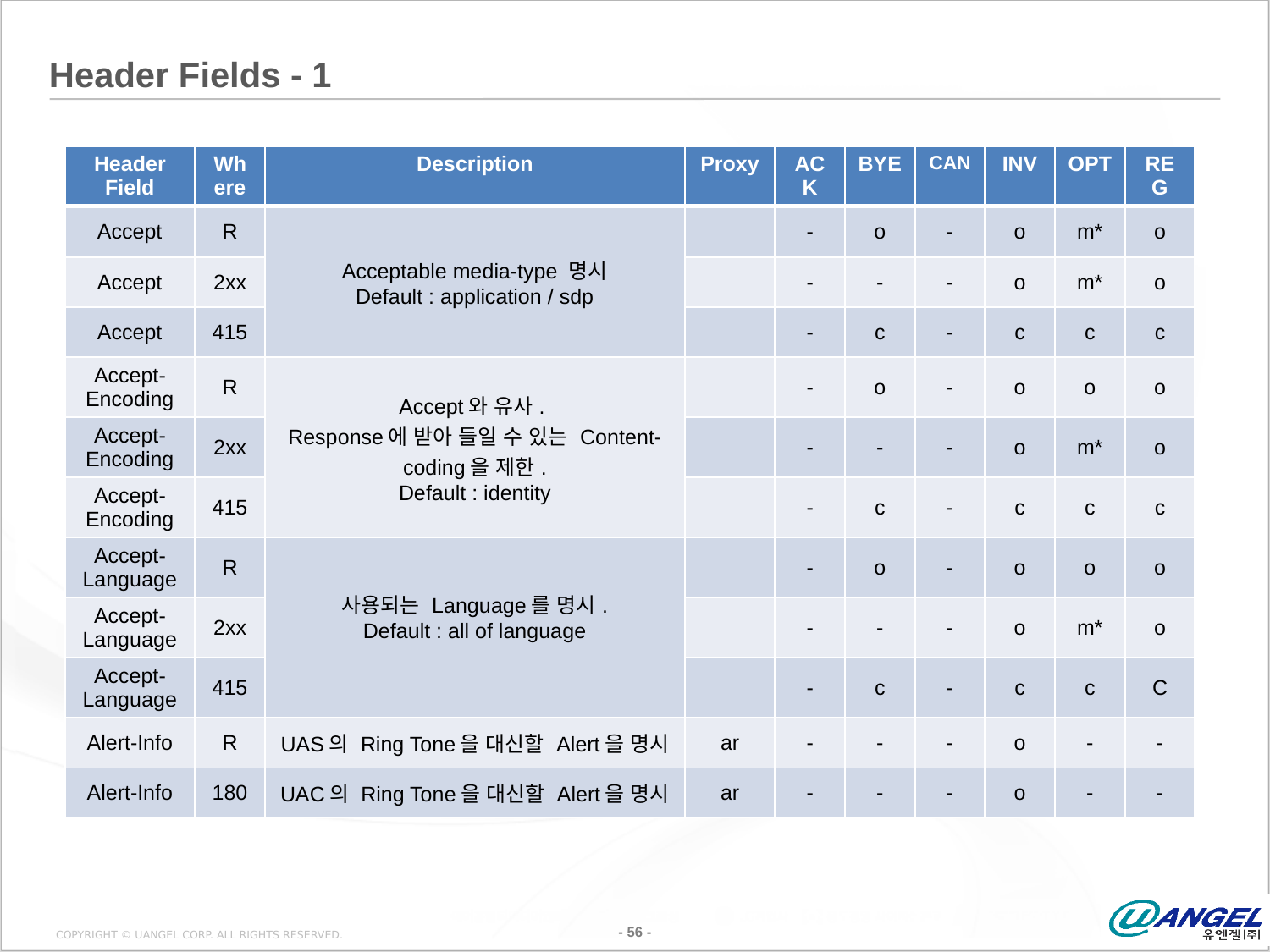

# Header Fields - 1

| Header Field | Where | Description | Proxy | ACK | BYE | CAN | INV | OPT | REG |
| --- | --- | --- | --- | --- | --- | --- | --- | --- | --- |
| Accept | R | Acceptable media-type 명시 Default : application / sdp |  | - | o | - | o | m\* | o |
| Accept | 2xx |  |  | - | - | - | o | m\* | o |
| Accept | 415 |  |  | - | c | - | c | c | c |
| Accept-Encoding | R | Accept와 유사. Response에 받아 들일 수 있는 Content-coding을 제한. Default : identity |  | - | o | - | o | o | o |
| Accept-Encoding | 2xx |  |  | - | - | - | o | m\* | o |
| Accept-Encoding | 415 |  |  | - | c | - | c | c | c |
| Accept-Language | R | 사용되는 Language를 명시. Default : all of language |  | - | o | - | o | o | o |
| Accept-Language | 2xx |  |  | - | - | - | o | m\* | o |
| Accept-Language | 415 |  |  | - | c | - | c | c | C |
| Alert-Info | R | UAS의 Ring Tone을 대신할 Alert을 명시 | ar | - | - | - | o | - | - |
| Alert-Info | 180 | UAC의 Ring Tone을 대신할 Alert을 명시 | ar | - | - | - | o | - | - |